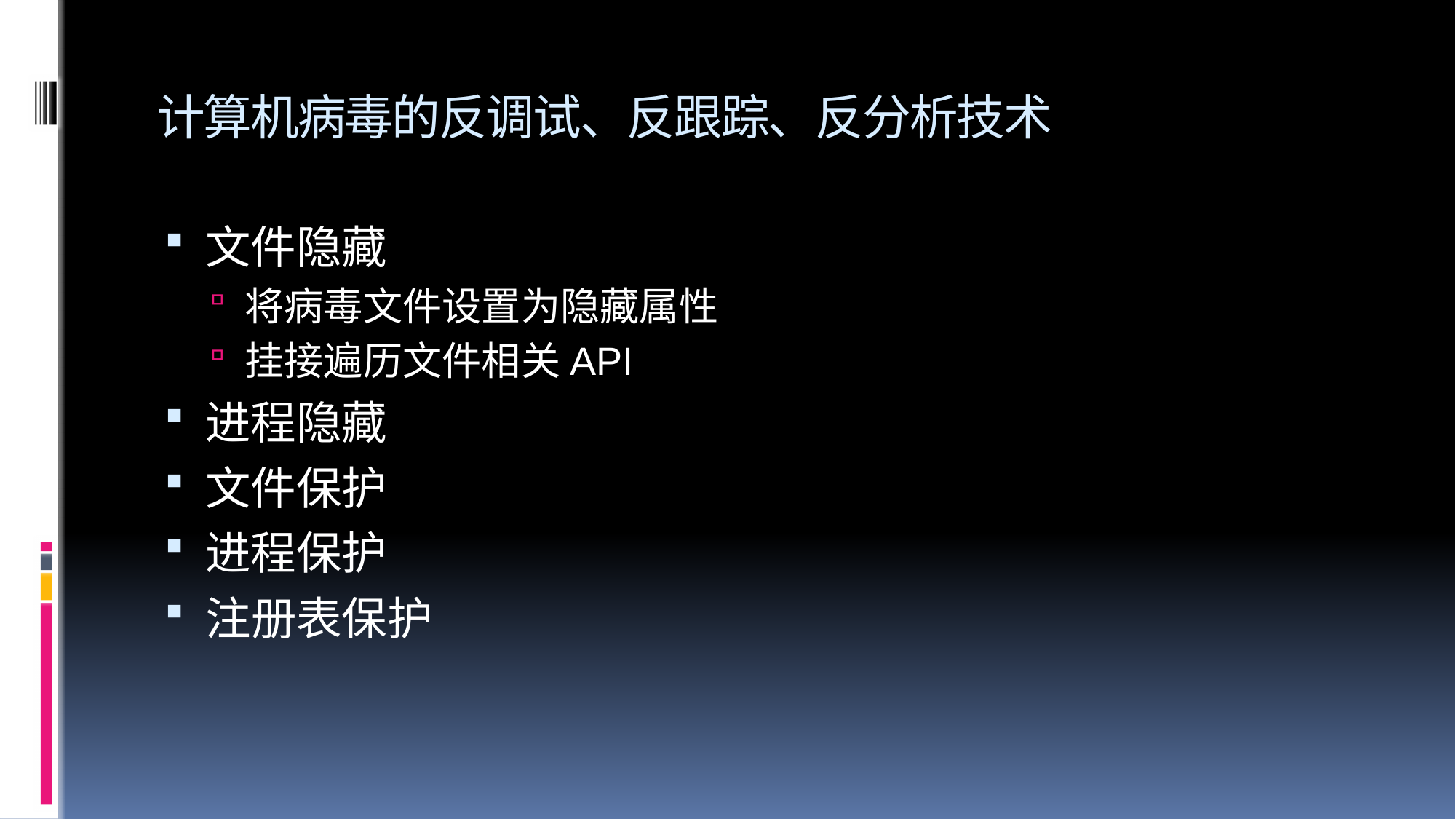

# 计算机病毒的反调试、反跟踪、反分析技术
文件隐藏
将病毒文件设置为隐藏属性
挂接遍历文件相关API
进程隐藏
文件保护
进程保护
注册表保护